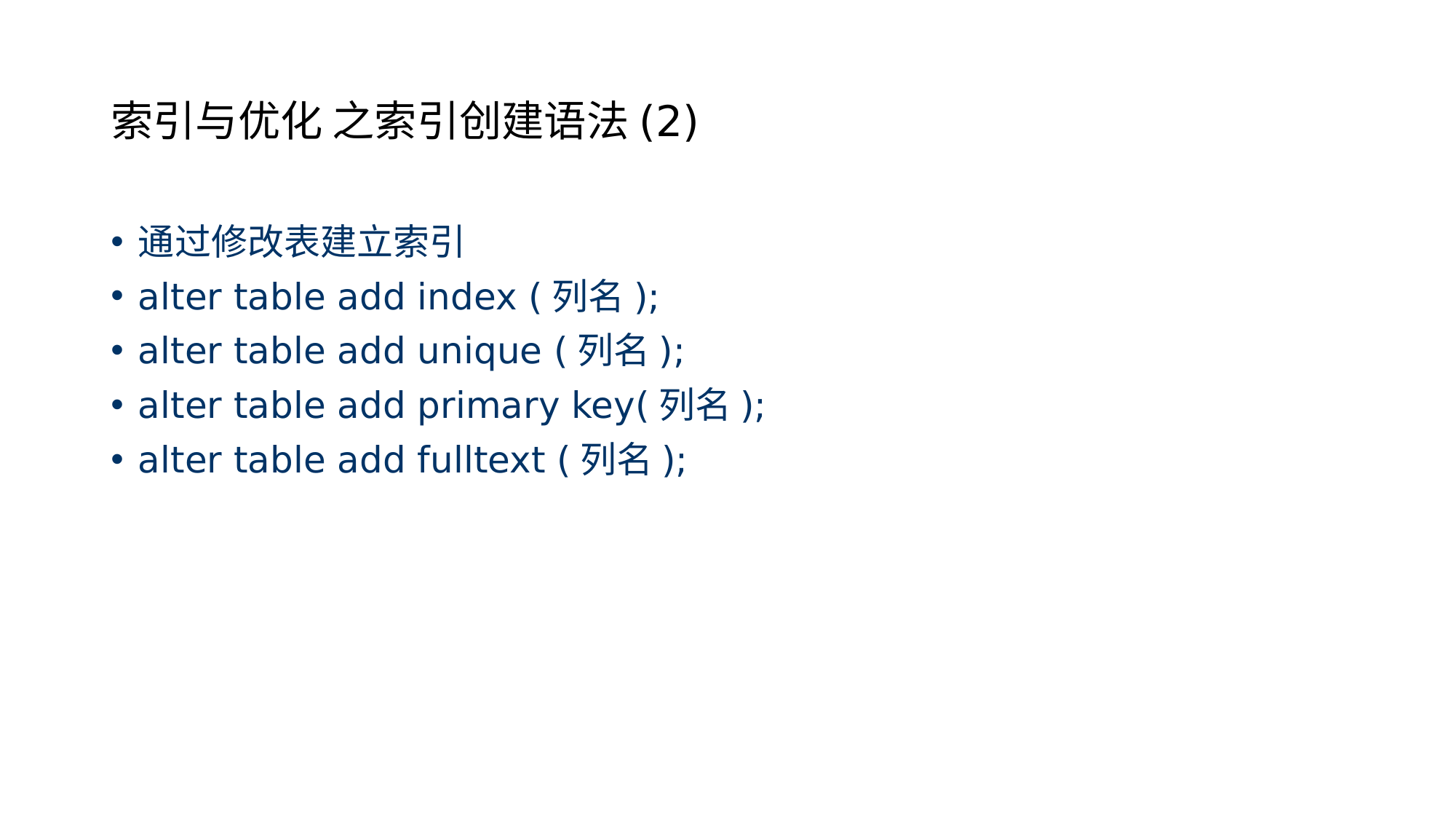

# 索引与优化 之索引创建语法(2)
通过修改表建立索引
alter table add index (列名);
alter table add unique (列名);
alter table add primary key(列名);
alter table add fulltext (列名);